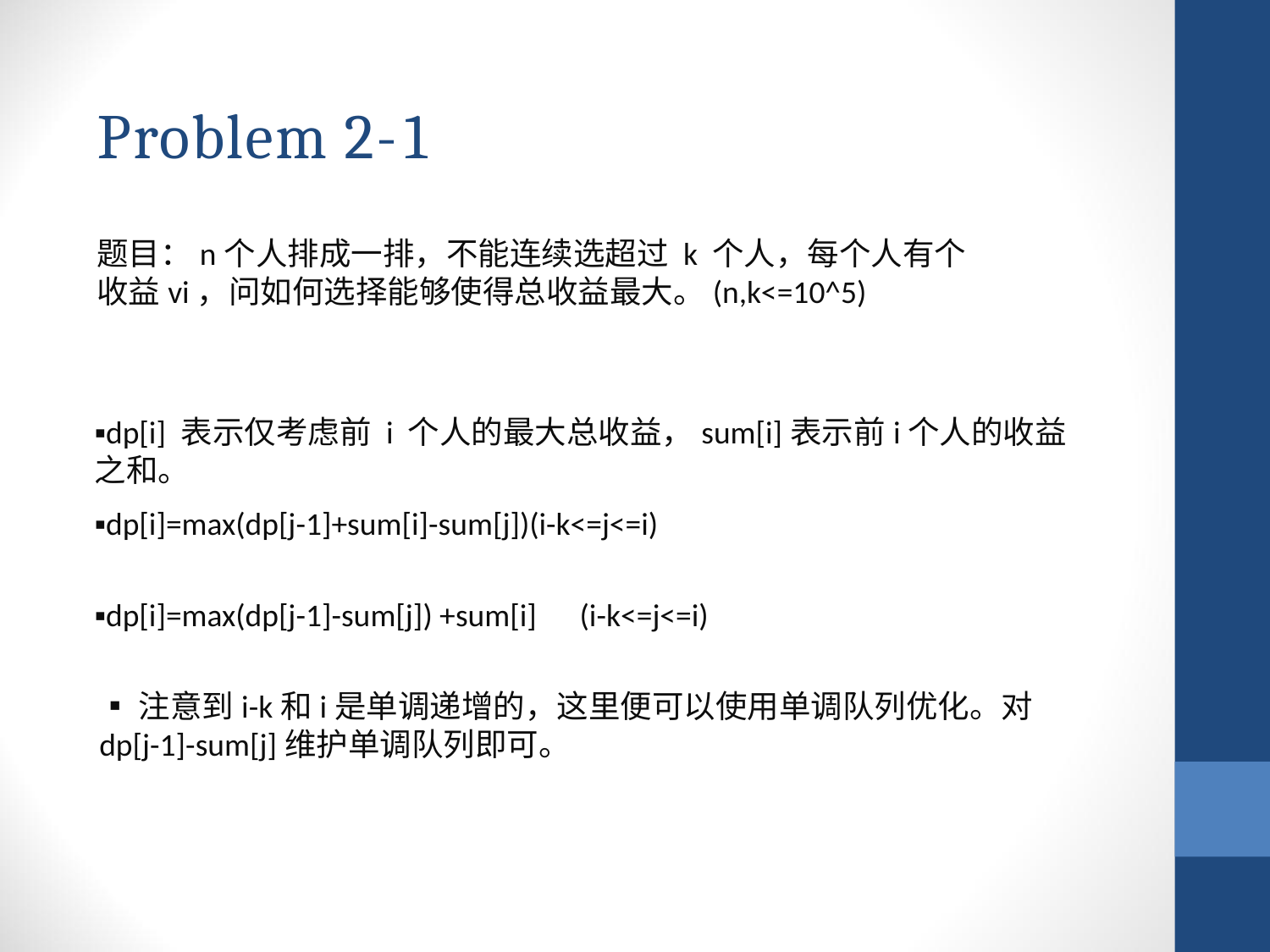

Problem 2-1
题目：n个人排成一排，不能连续选超过 k 个人，每个人有个收益vi，问如何选择能够使得总收益最大。(n,k<=10^5)
▪dp[i] 表示仅考虑前 i 个人的最大总收益，sum[i]表示前i个人的收益之和。
▪dp[i]=max(dp[j-1]+sum[i]-sum[j])(i-k<=j<=i)
▪dp[i]=max(dp[j-1]-sum[j]) +sum[i]      (i-k<=j<=i)
▪注意到i-k和i是单调递增的，这里便可以使用单调队列优化。对dp[j-1]-sum[j]维护单调队列即可。